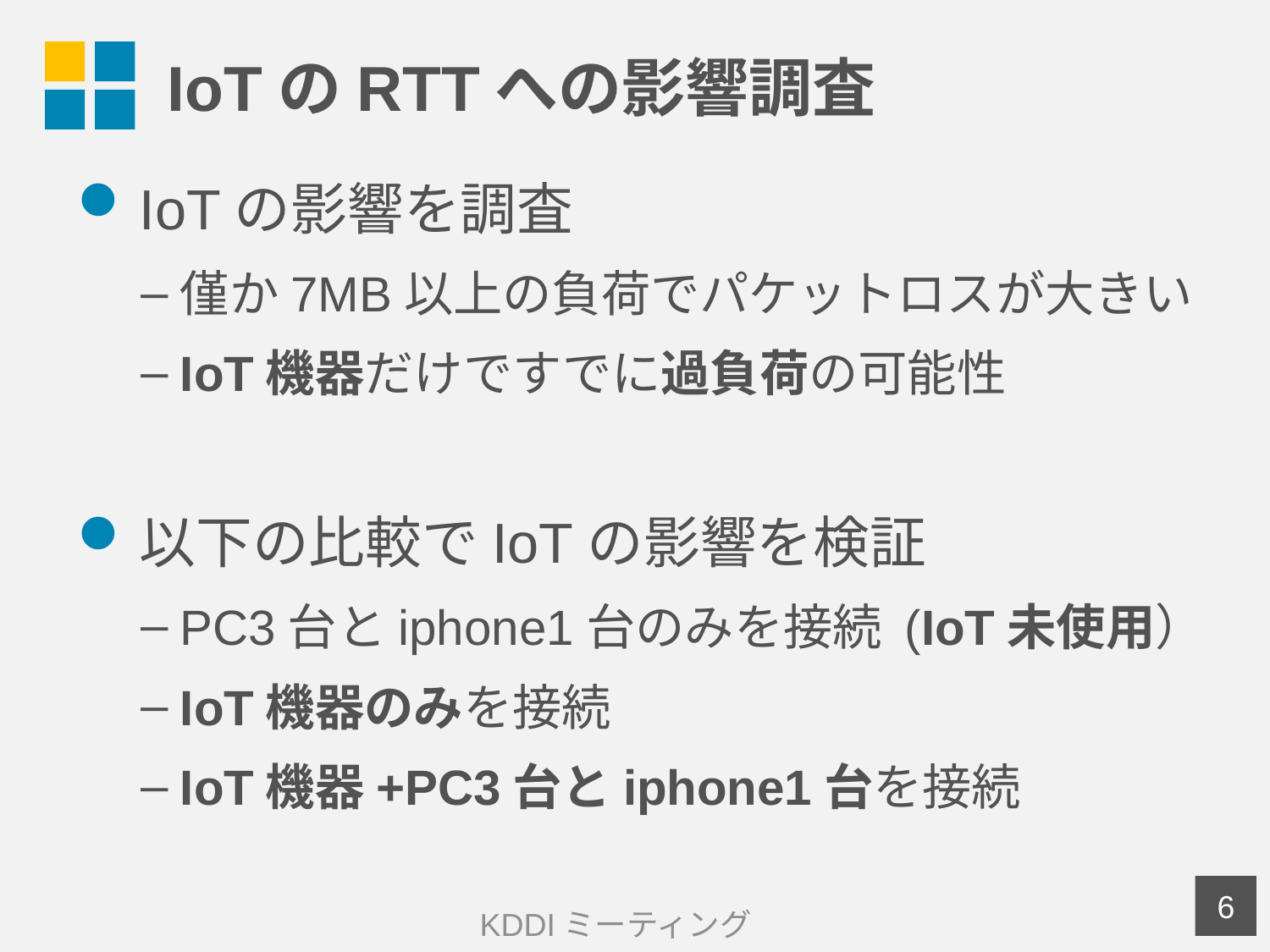

# IoTのRTTへの影響調査
IoTの影響を調査
僅か7MB以上の負荷でパケットロスが大きい
IoT機器だけですでに過負荷の可能性

以下の比較でIoTの影響を検証
PC3台とiphone1台のみを接続 (IoT未使用）
IoT機器のみを接続
IoT機器+PC3台とiphone1台を接続
6
KDDIミーティング